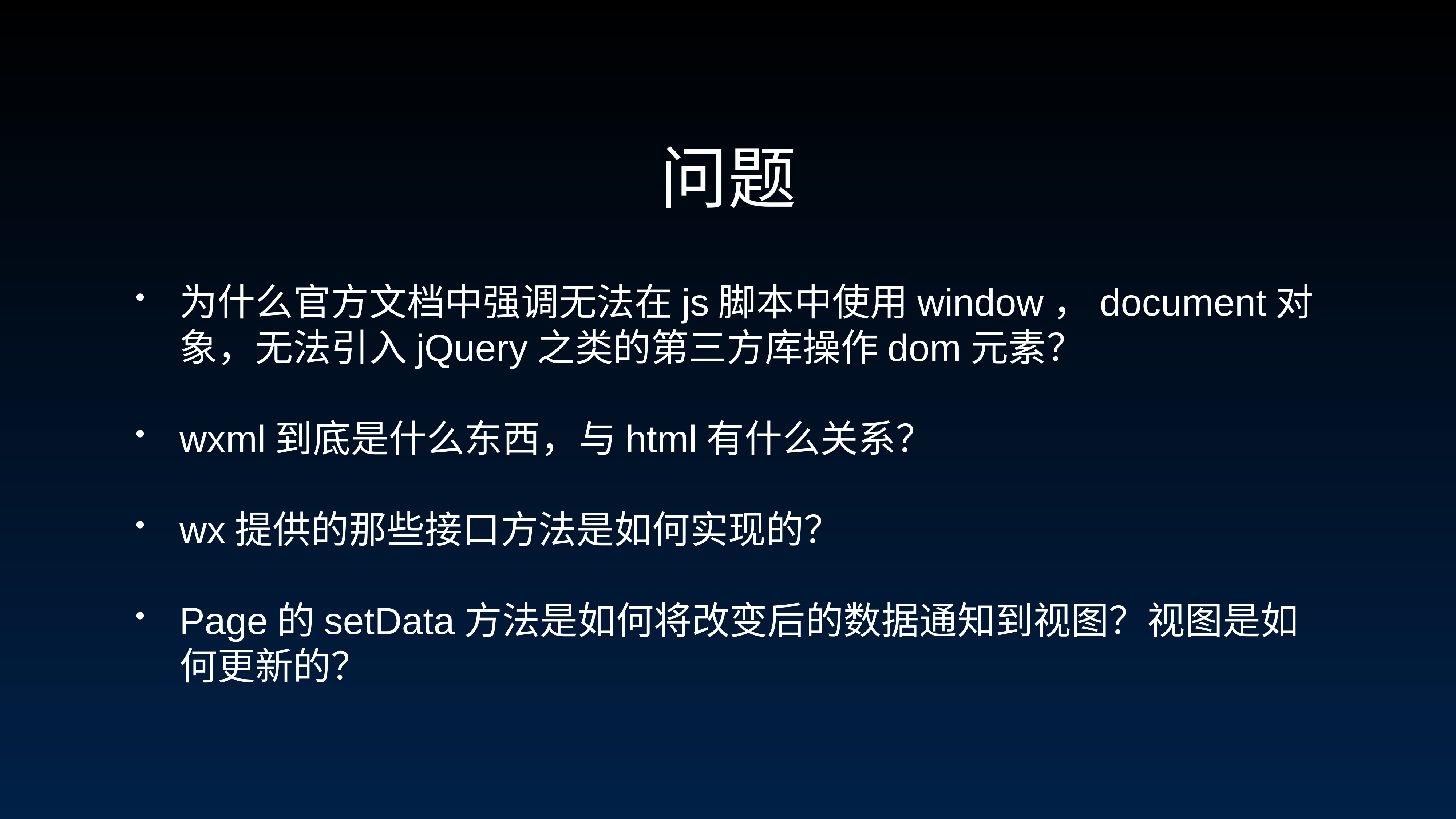

# 问题
为什么官方文档中强调无法在js脚本中使用window，document对象，无法引入jQuery之类的第三方库操作dom元素？

wxml到底是什么东西，与html有什么关系？

wx提供的那些接口方法是如何实现的？

Page的setData方法是如何将改变后的数据通知到视图？视图是如何更新的？